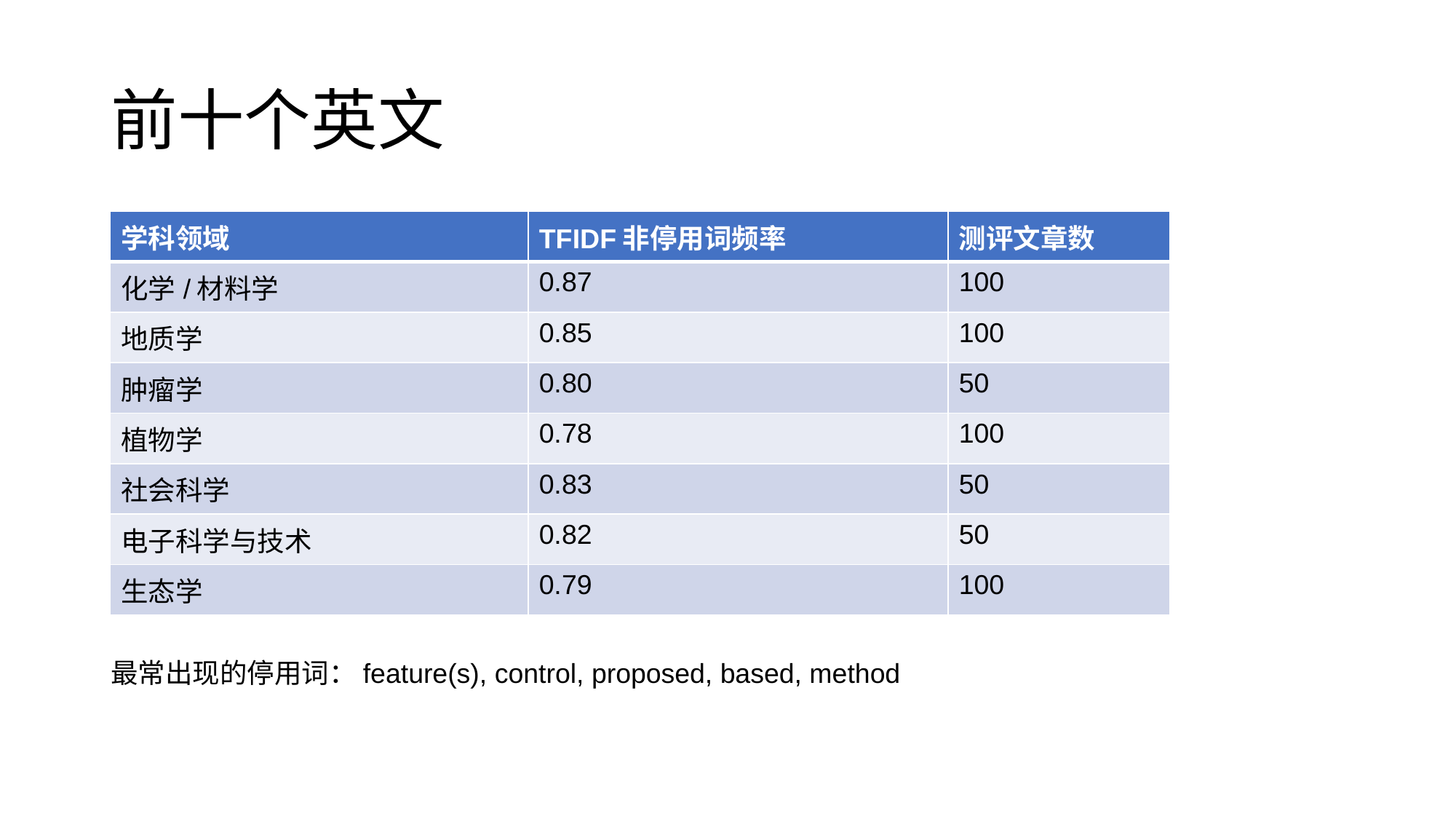

# 前十个英文
| 学科领域 | TFIDF非停用词频率 | 测评文章数 |
| --- | --- | --- |
| 化学/材料学 | 0.87 | 100 |
| 地质学 | 0.85 | 100 |
| 肿瘤学 | 0.80 | 50 |
| 植物学 | 0.78 | 100 |
| 社会科学 | 0.83 | 50 |
| 电子科学与技术 | 0.82 | 50 |
| 生态学 | 0.79 | 100 |

最常出现的停用词：feature(s), control, proposed, based, method